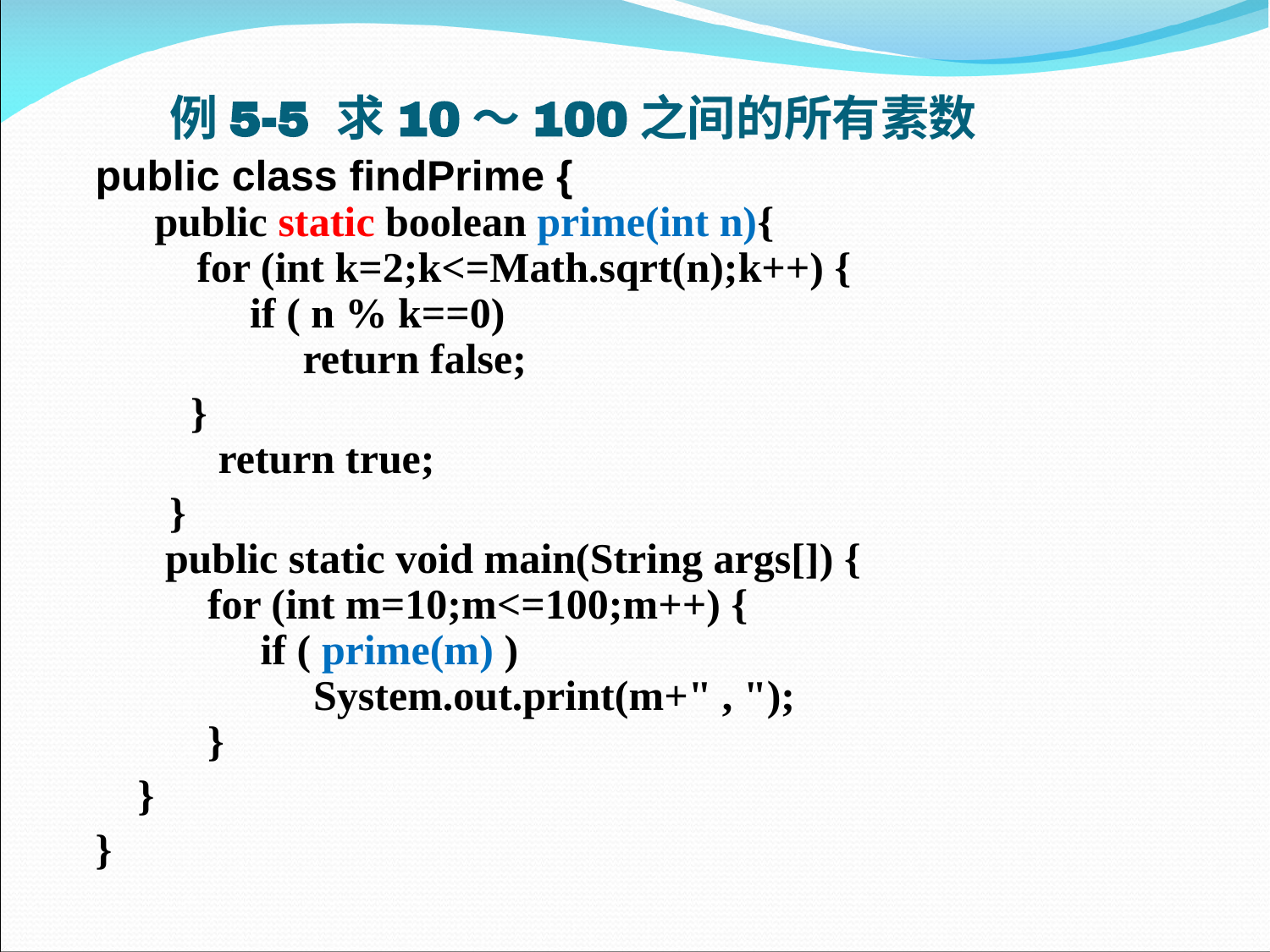

# 例5-5 求10～100之间的所有素数
public class findPrime {
  public static boolean prime(int n){
      for (int k=2;k<=Math.sqrt(n);k++) {
           if ( n % k==0)
                return false;
         }
        return true;
       }
   public static void main(String args[]) {
       for (int m=10;m<=100;m++) {
            if ( prime(m) )
                 System.out.print(m+" , ");
       }
    }
}